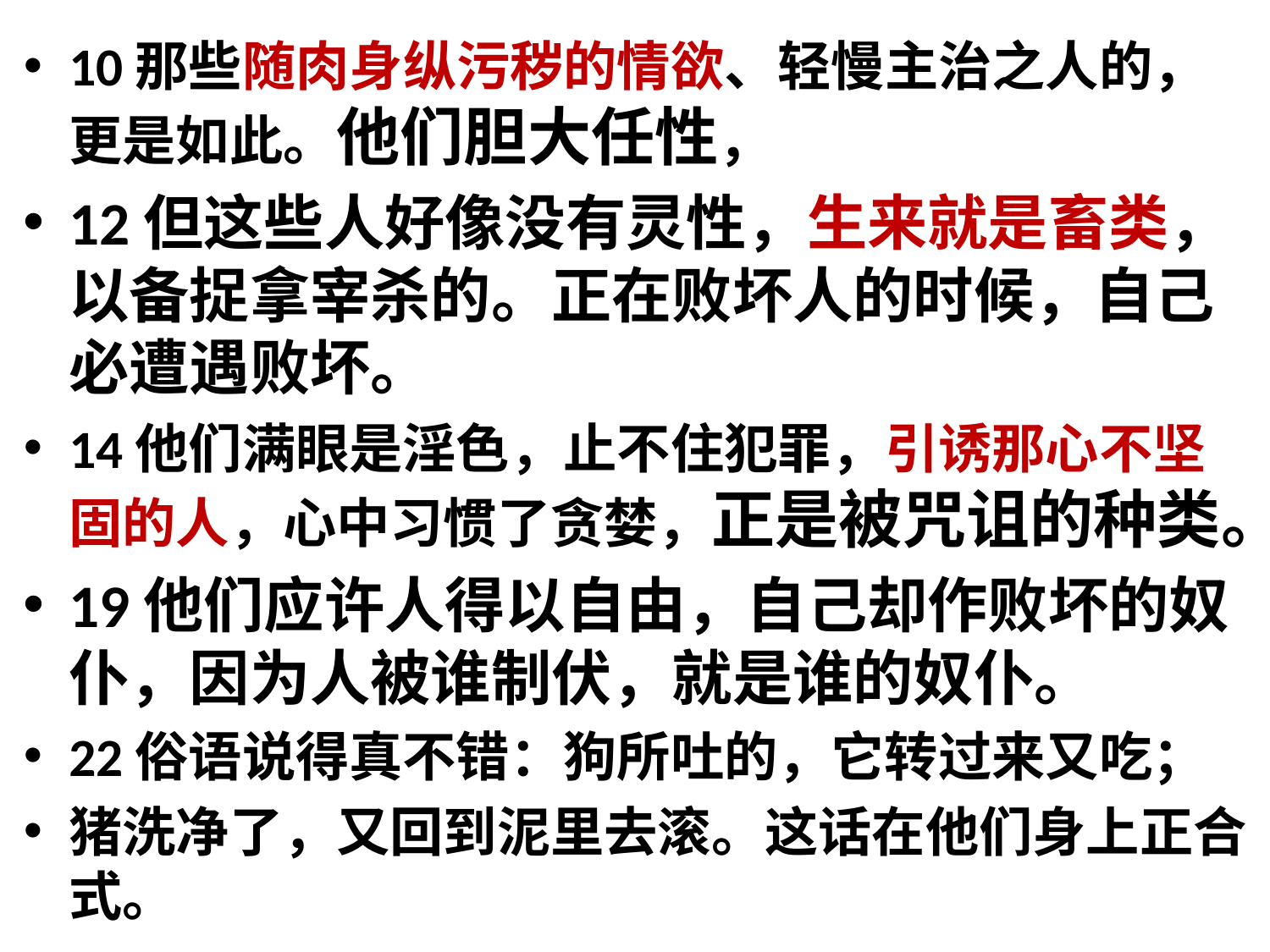

10那些随肉身纵污秽的情欲、轻慢主治之人的，更是如此。他们胆大任性，
12但这些人好像没有灵性，生来就是畜类，以备捉拿宰杀的。正在败坏人的时候，自己必遭遇败坏。
14他们满眼是淫色，止不住犯罪，引诱那心不坚固的人，心中习惯了贪婪，正是被咒诅的种类。
19他们应许人得以自由，自己却作败坏的奴仆，因为人被谁制伏，就是谁的奴仆。
22俗语说得真不错：狗所吐的，它转过来又吃；
猪洗净了，又回到泥里去滚。这话在他们身上正合式。